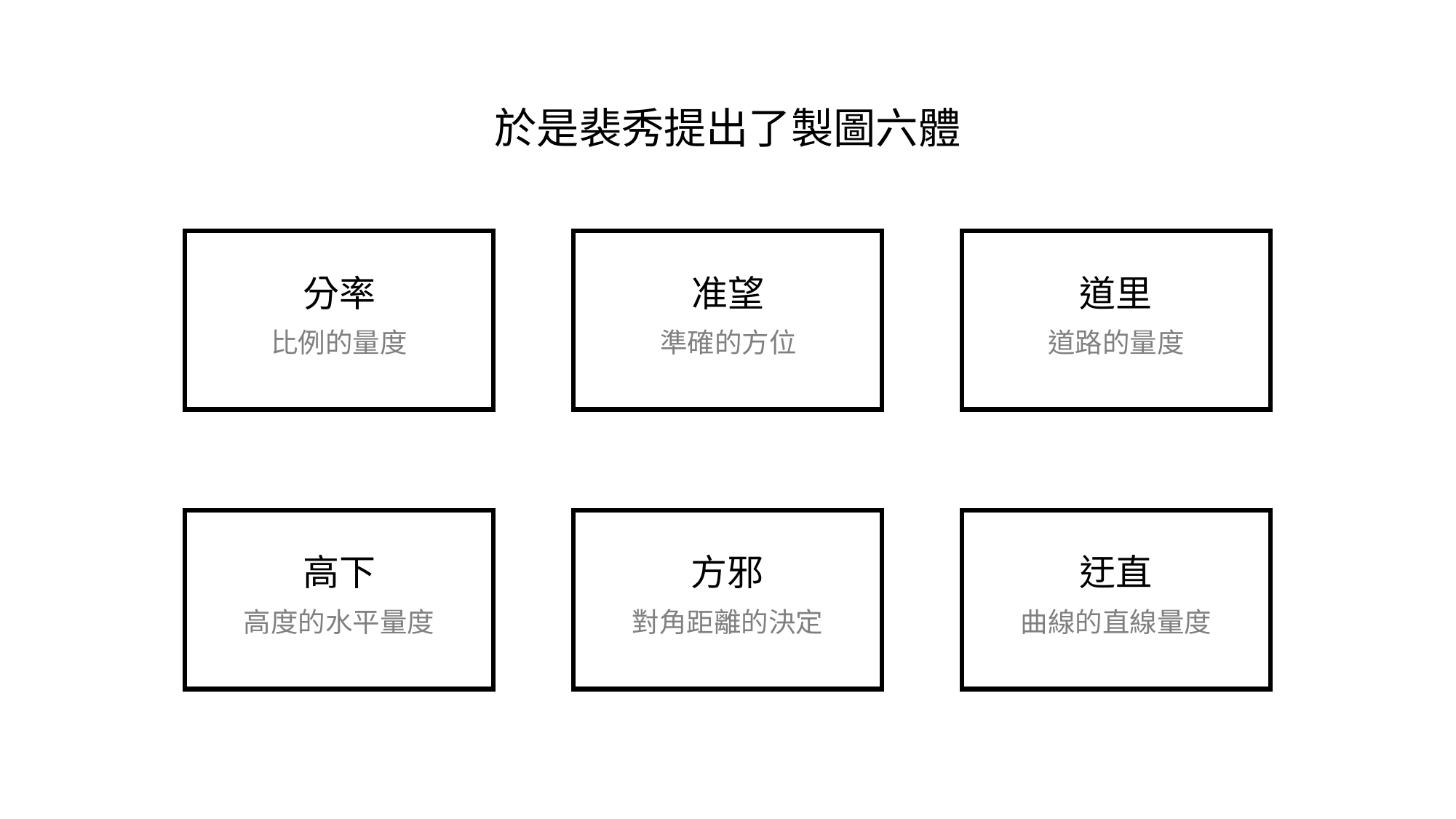

於是裴秀提出了製圖六體

分率
准望
道里
比例的量度
準確的方位
道路的量度

高下
方邪
迂直
高度的水平量度
對角距離的決定
曲線的直線量度